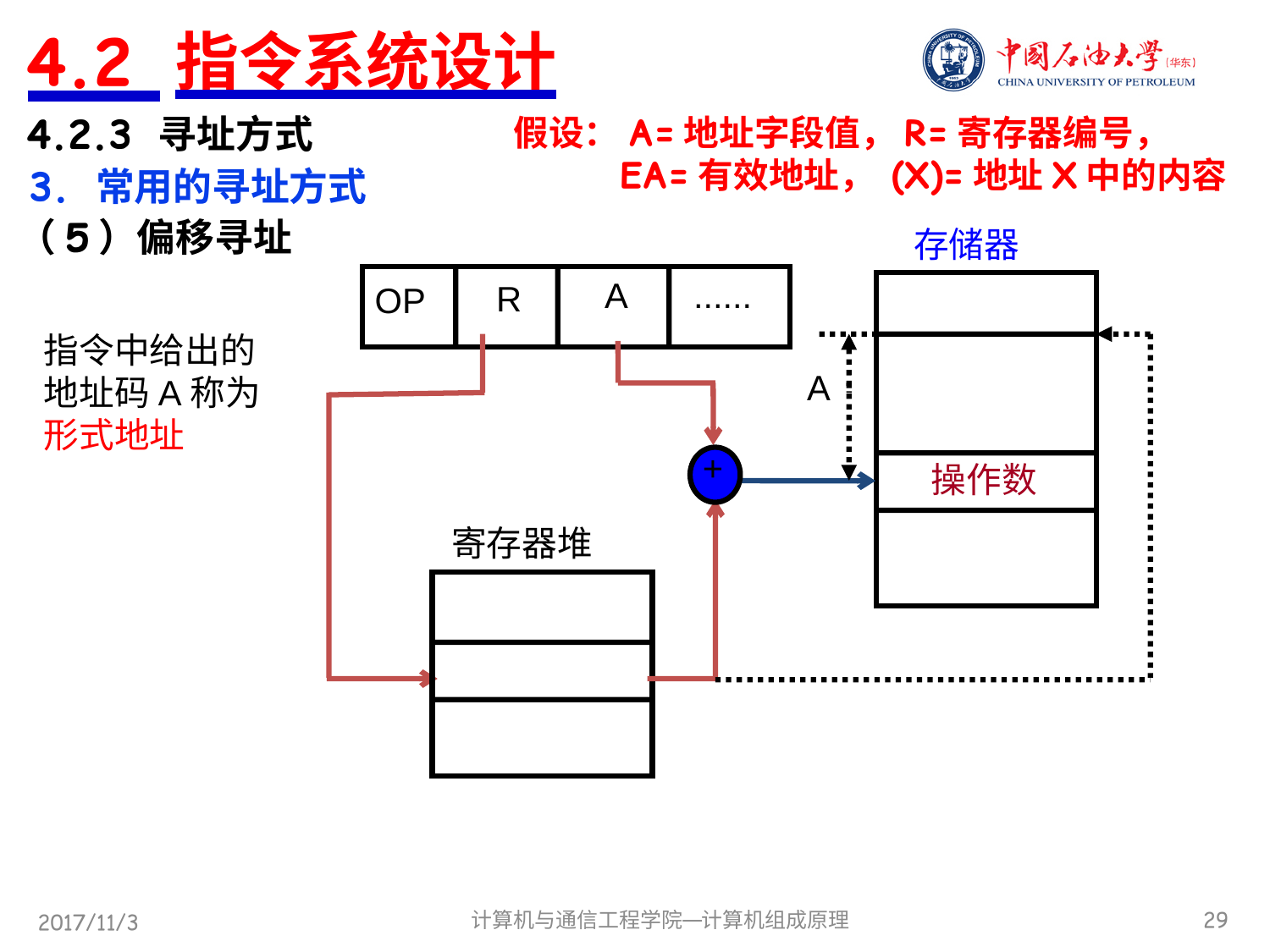

# 4.2 指令系统设计
4.2.3 寻址方式
假设：A=地址字段值，R=寄存器编号，
       EA=有效地址， (X)=地址X中的内容
3. 常用的寻址方式
（5）偏移寻址
存储器

A
......
R
OP

指令中给出的地址码A称为形式地址

A

+

操作数

寄存器堆

计算机与通信工程学院—计算机组成原理
29
2017/11/3